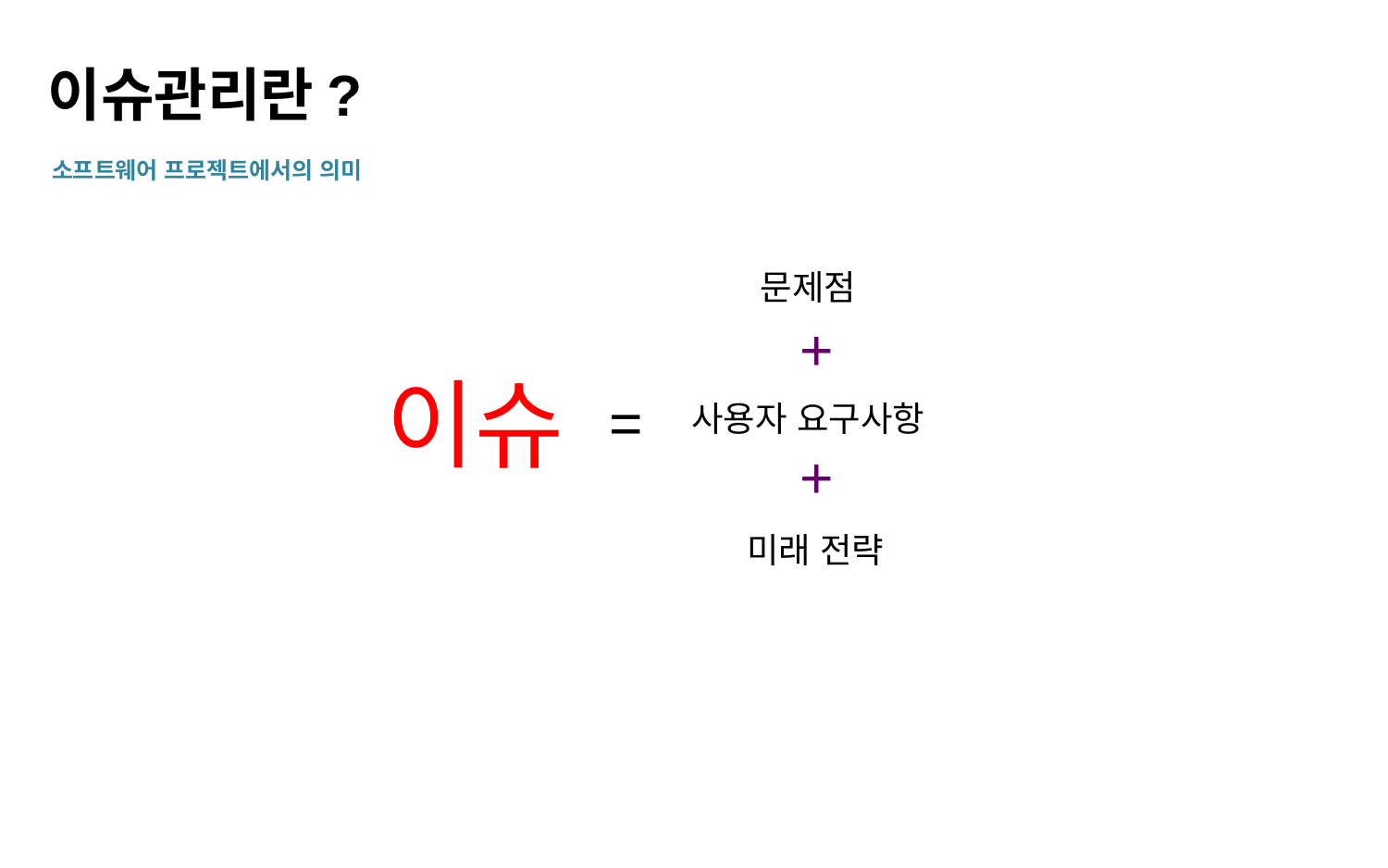

이슈관리란?
소프트웨어 프로젝트에서의 의미
문제점
+
이슈
=
사용자 요구사항
+
미래 전략